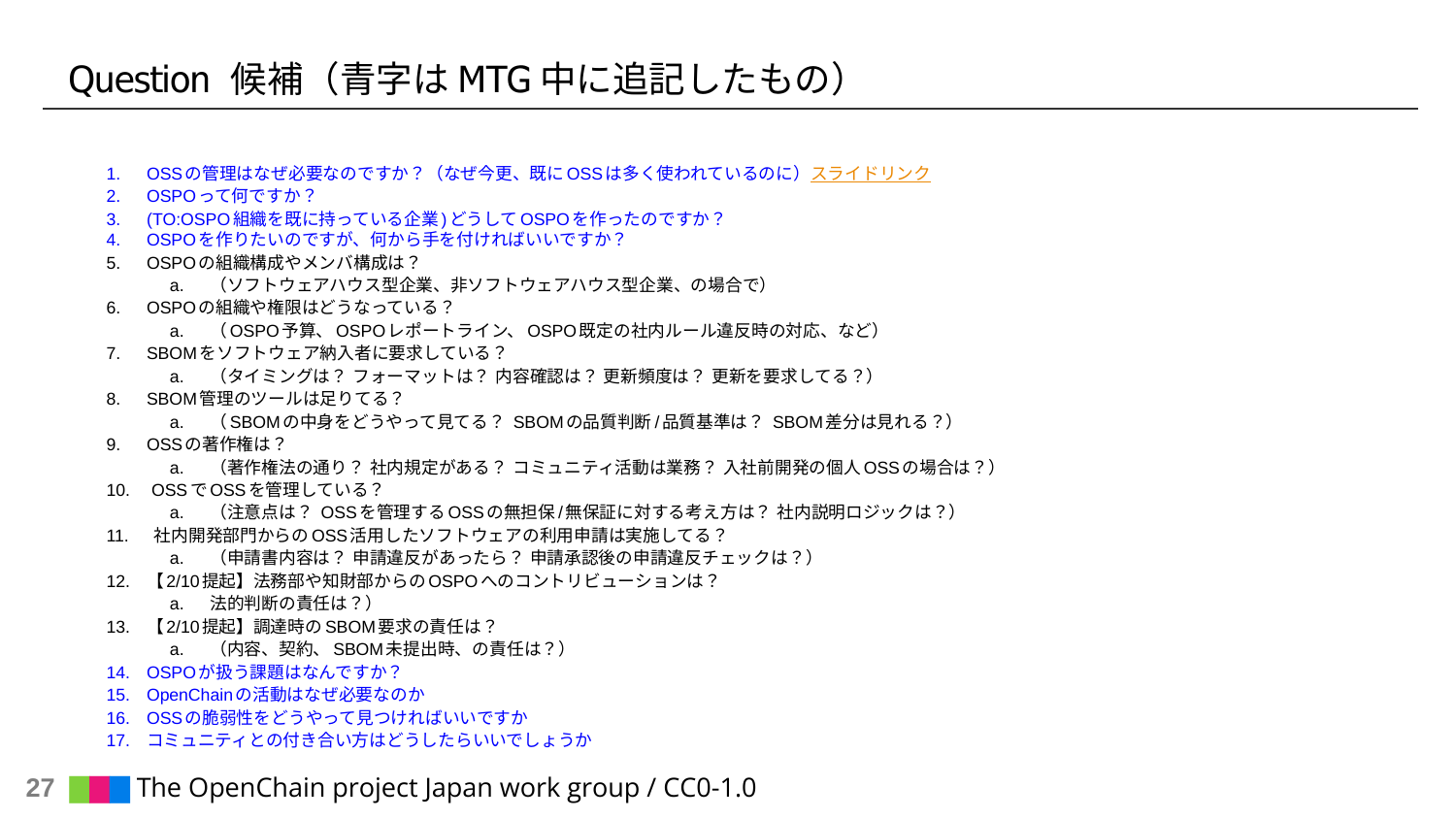

# Question 候補（青字はMTG中に追記したもの）
OSSの管理はなぜ必要なのですか？（なぜ今更、既にOSSは多く使われているのに）スライドリンク
OSPOって何ですか？
(TO:OSPO組織を既に持っている企業)どうしてOSPOを作ったのですか？
OSPOを作りたいのですが、何から手を付ければいいですか？
OSPOの組織構成やメンバ構成は？
（ソフトウェアハウス型企業、非ソフトウェアハウス型企業、の場合で）
OSPOの組織や権限はどうなっている？
（OSPO予算、OSPOレポートライン、OSPO既定の社内ルール違反時の対応、など）
SBOMをソフトウェア納入者に要求している？
（タイミングは？ フォーマットは？ 内容確認は？ 更新頻度は？ 更新を要求してる？）
SBOM管理のツールは足りてる？
（SBOMの中身をどうやって見てる？ SBOMの品質判断/品質基準は？ SBOM差分は見れる？）
OSSの著作権は？
（著作権法の通り？ 社内規定がある？ コミュニティ活動は業務？ 入社前開発の個人OSSの場合は？）
 OSSでOSSを管理している？
（注意点は？ OSSを管理するOSSの無担保/無保証に対する考え方は？ 社内説明ロジックは？）
 社内開発部門からのOSS活用したソフトウェアの利用申請は実施してる？
（申請書内容は？ 申請違反があったら？ 申請承認後の申請違反チェックは？）
【2/10提起】法務部や知財部からのOSPOへのコントリビューションは？
法的判断の責任は？）
【2/10提起】調達時のSBOM要求の責任は？
（内容、契約、SBOM未提出時、の責任は？）
OSPOが扱う課題はなんですか？
OpenChainの活動はなぜ必要なのか
OSSの脆弱性をどうやって見つければいいですか
コミュニティとの付き合い方はどうしたらいいでしょうか